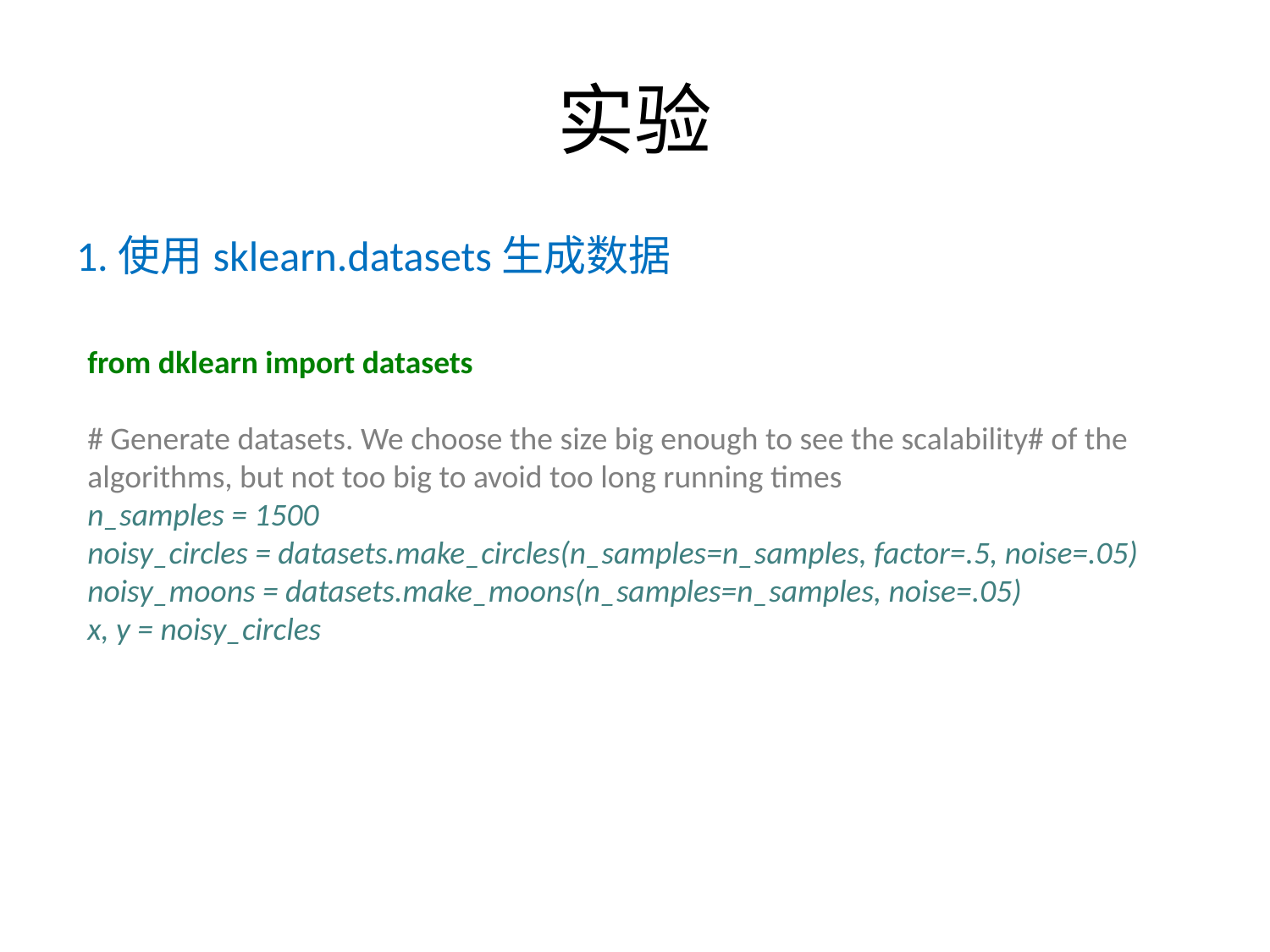

# 实验
1.使用sklearn.datasets生成数据

from dklearn import datasets

# Generate datasets. We choose the size big enough to see the scalability# of the algorithms, but not too big to avoid too long running times
n_samples = 1500
noisy_circles = datasets.make_circles(n_samples=n_samples, factor=.5, noise=.05)
noisy_moons = datasets.make_moons(n_samples=n_samples, noise=.05)
x, y = noisy_circles